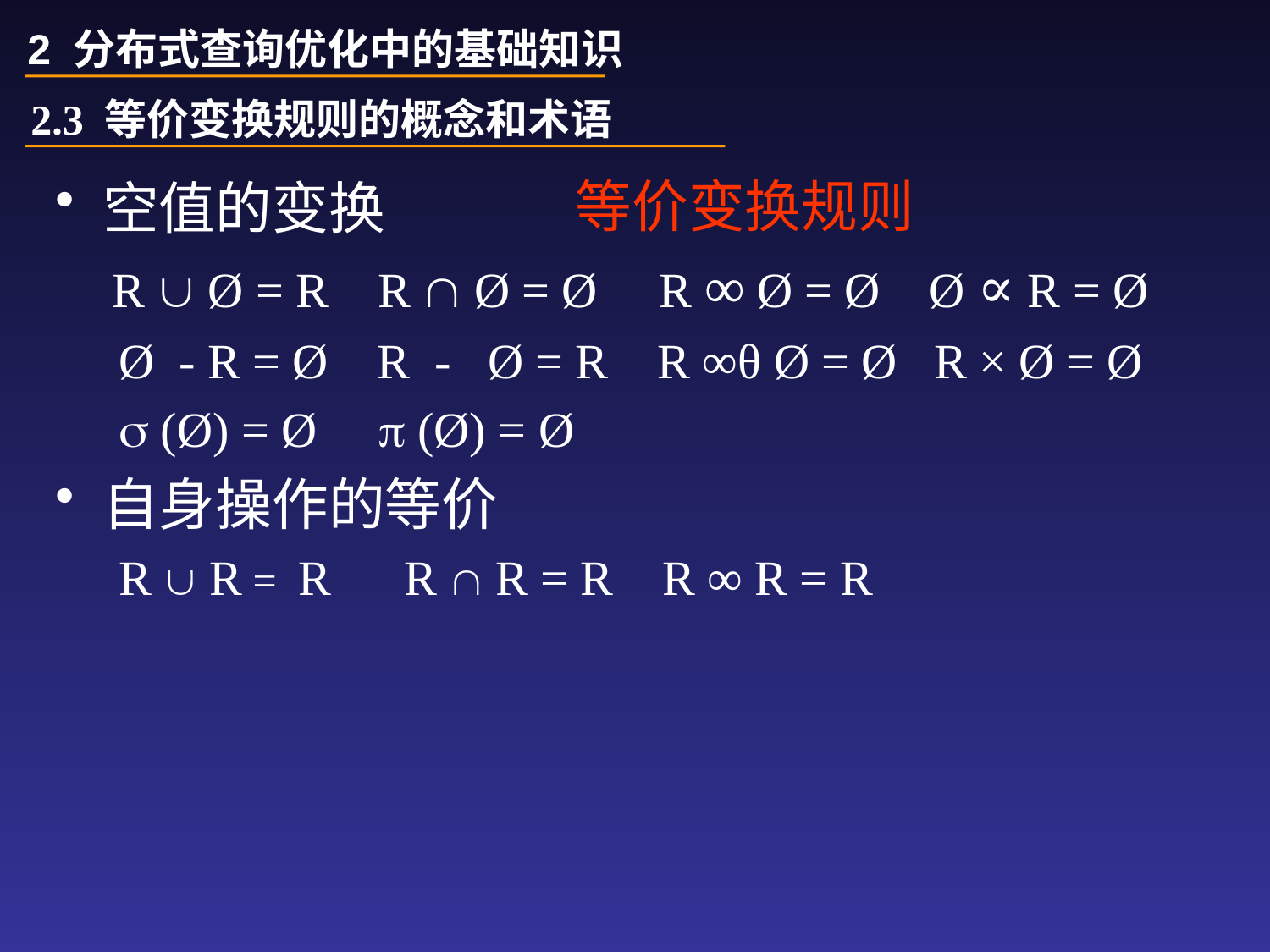

2 分布式查询优化中的基础知识

2.3 等价变换规则的概念和术语

# 等价变换规则
空值的变换
    R ∪ Ø = R    R ∩ Ø = Ø     R ∞ Ø = Ø    Ø ∝ R = Ø
Ø  - R = Ø    R  -   Ø = R    R ∞θ Ø = Ø   R × Ø = Ø
σ (Ø) = Ø     π (Ø) = Ø
自身操作的等价
R ∪ R =  R      R ∩ R = R    R ∞ R = R